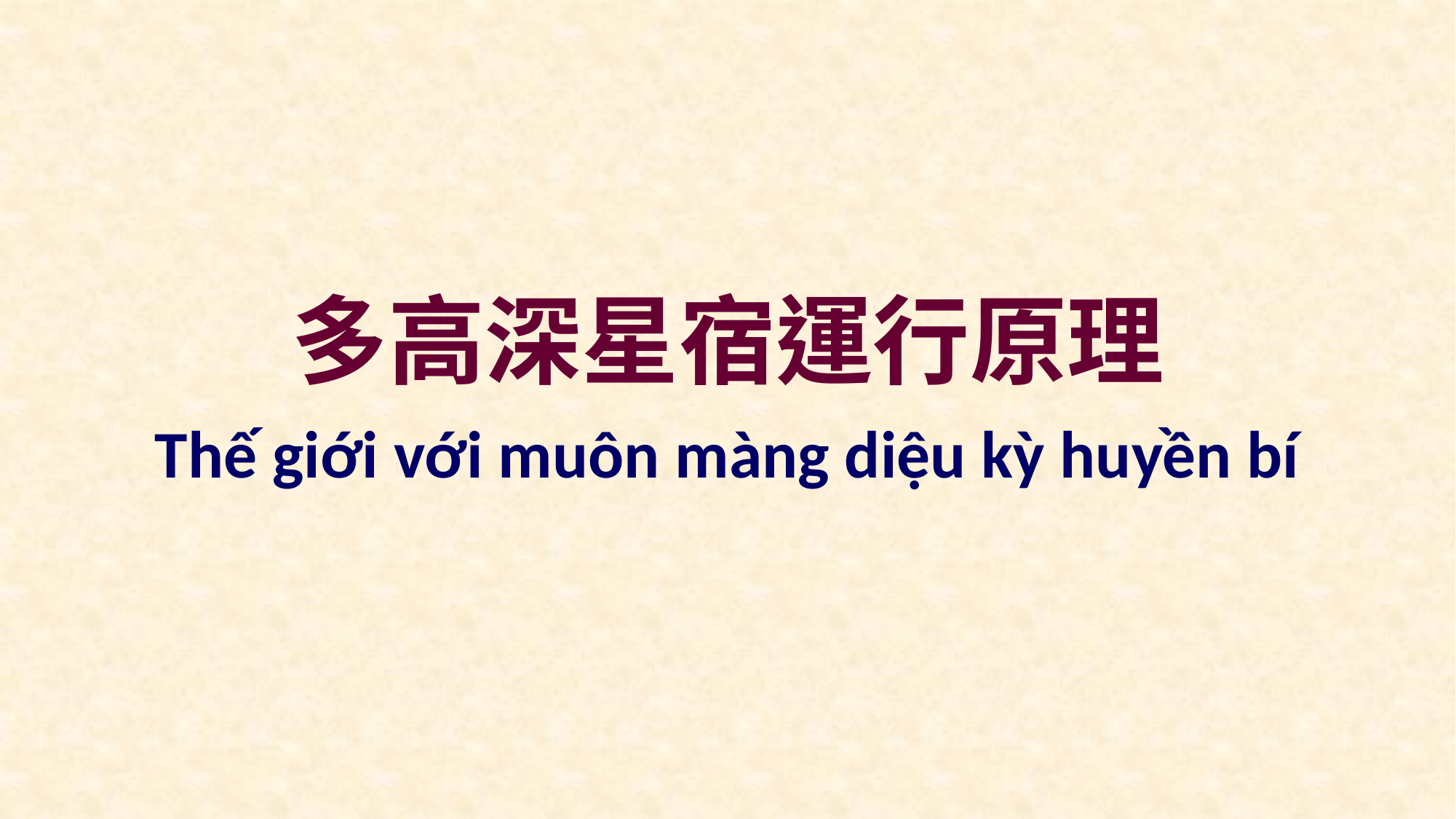

多高深星宿運行原理
Thế giới với muôn màng diệu kỳ huyền bí